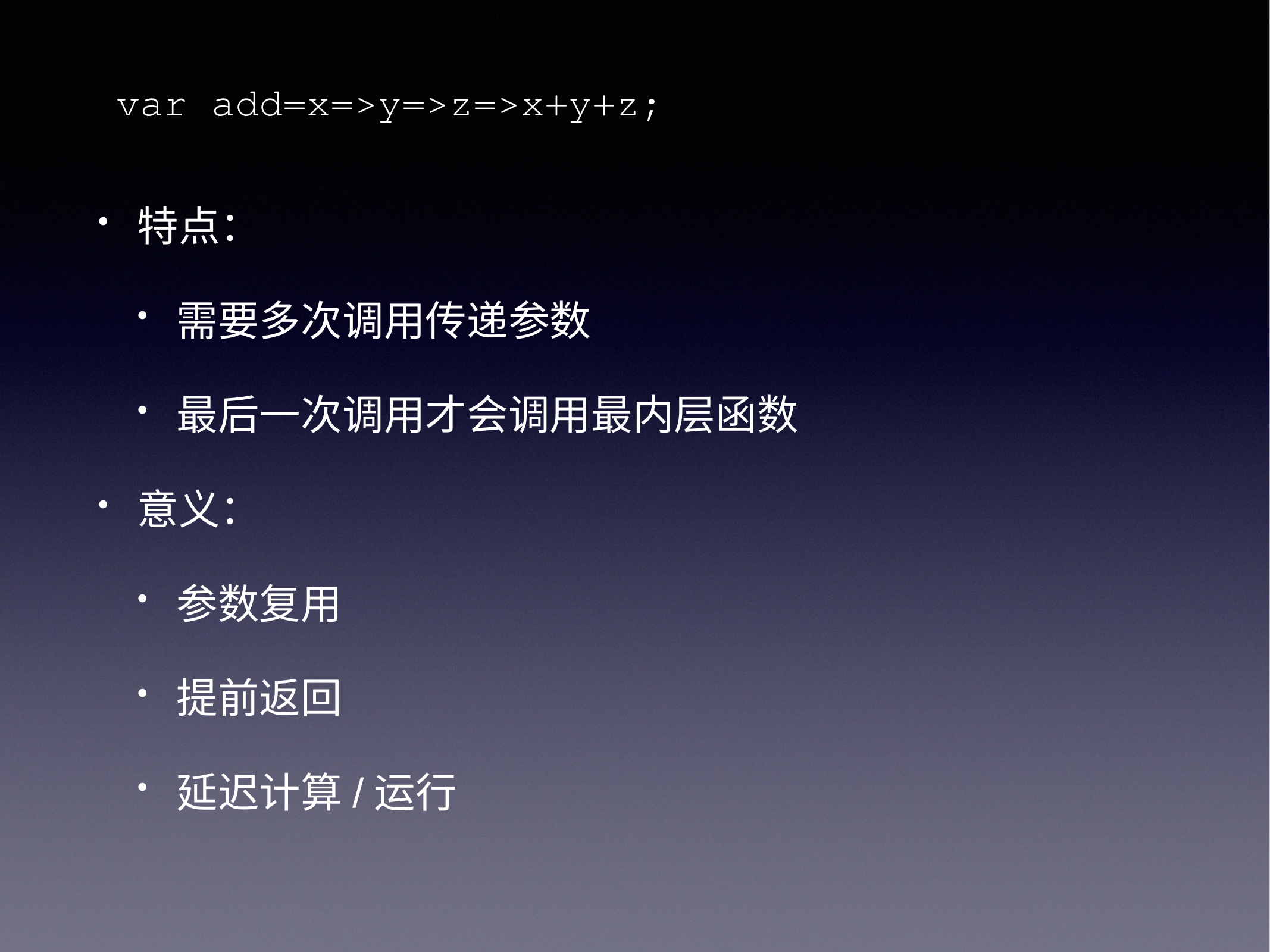

var add=x=>y=>z=>x+y+z;
特点：
需要多次调用传递参数
最后一次调用才会调用最内层函数
意义：
参数复用
提前返回
延迟计算/运行